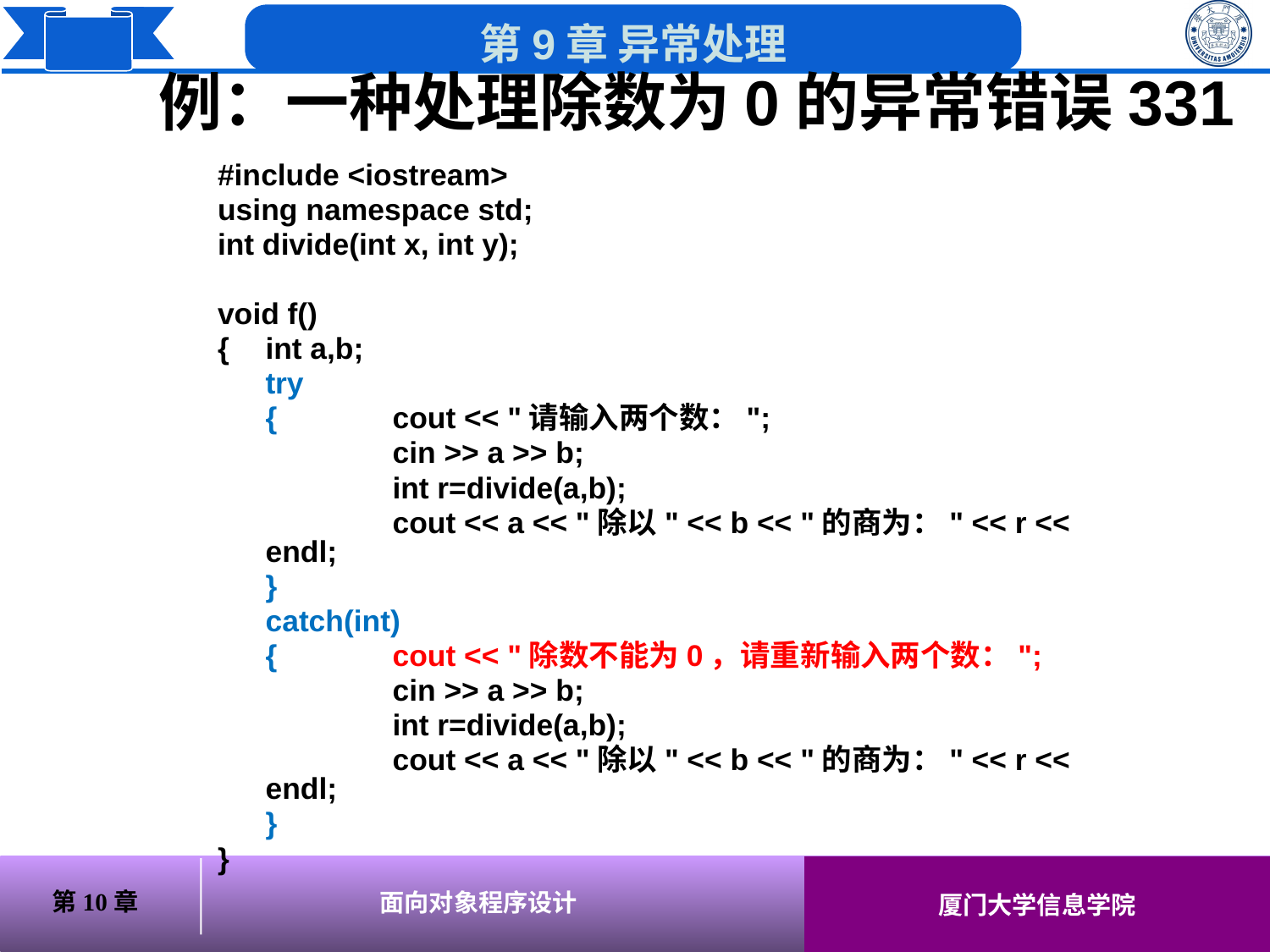

# 例：一种处理除数为0的异常错误331
#include <iostream>
using namespace std;
int divide(int x, int y);

void f()
{	int a,b;
	try
	{ 	cout << "请输入两个数：";
		cin >> a >> b;
		int r=divide(a,b);
		cout << a << "除以" << b << "的商为：" << r << endl;
	}
	catch(int)
	{	cout << "除数不能为0，请重新输入两个数：";
		cin >> a >> b;
		int r=divide(a,b);
		cout << a << "除以" << b << "的商为：" << r << endl;
	}
}
16